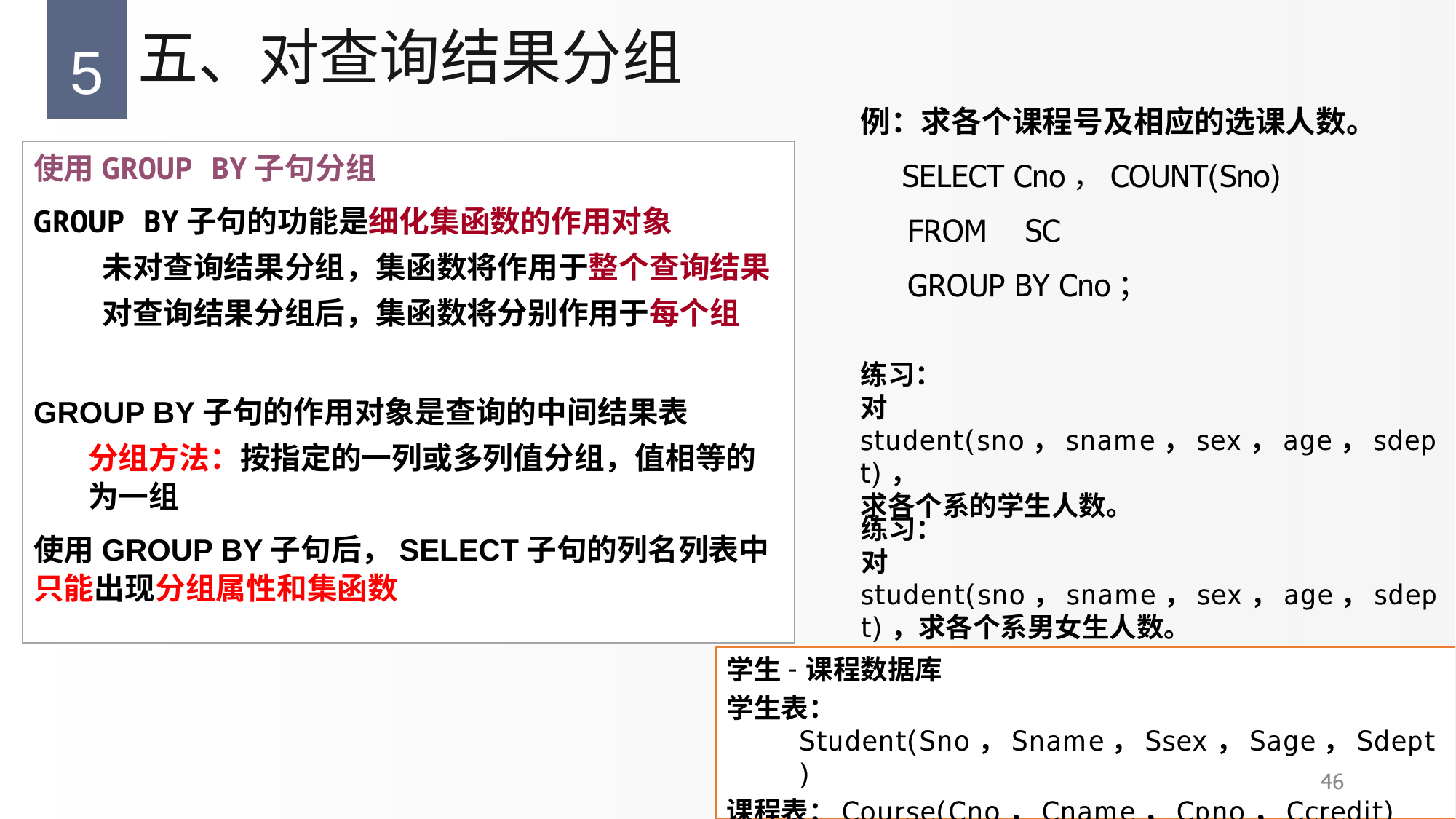

# 五、对查询结果分组
例：求各个课程号及相应的选课人数。
     SELECT Cno，COUNT(Sno)
     FROM    SC
     GROUP BY Cno；
使用GROUP BY子句分组
GROUP BY子句的功能是细化集函数的作用对象
 未对查询结果分组，集函数将作用于整个查询结果
 对查询结果分组后，集函数将分别作用于每个组

GROUP BY子句的作用对象是查询的中间结果表
分组方法：按指定的一列或多列值分组，值相等的为一组
使用GROUP BY子句后，SELECT子句的列名列表中只能出现分组属性和集函数
练习：
对student(sno，sname，sex，age，sdept)，
求各个系的学生人数。
练习：
对student(sno，sname，sex，age，sdept)，求各个系男女生人数。
46